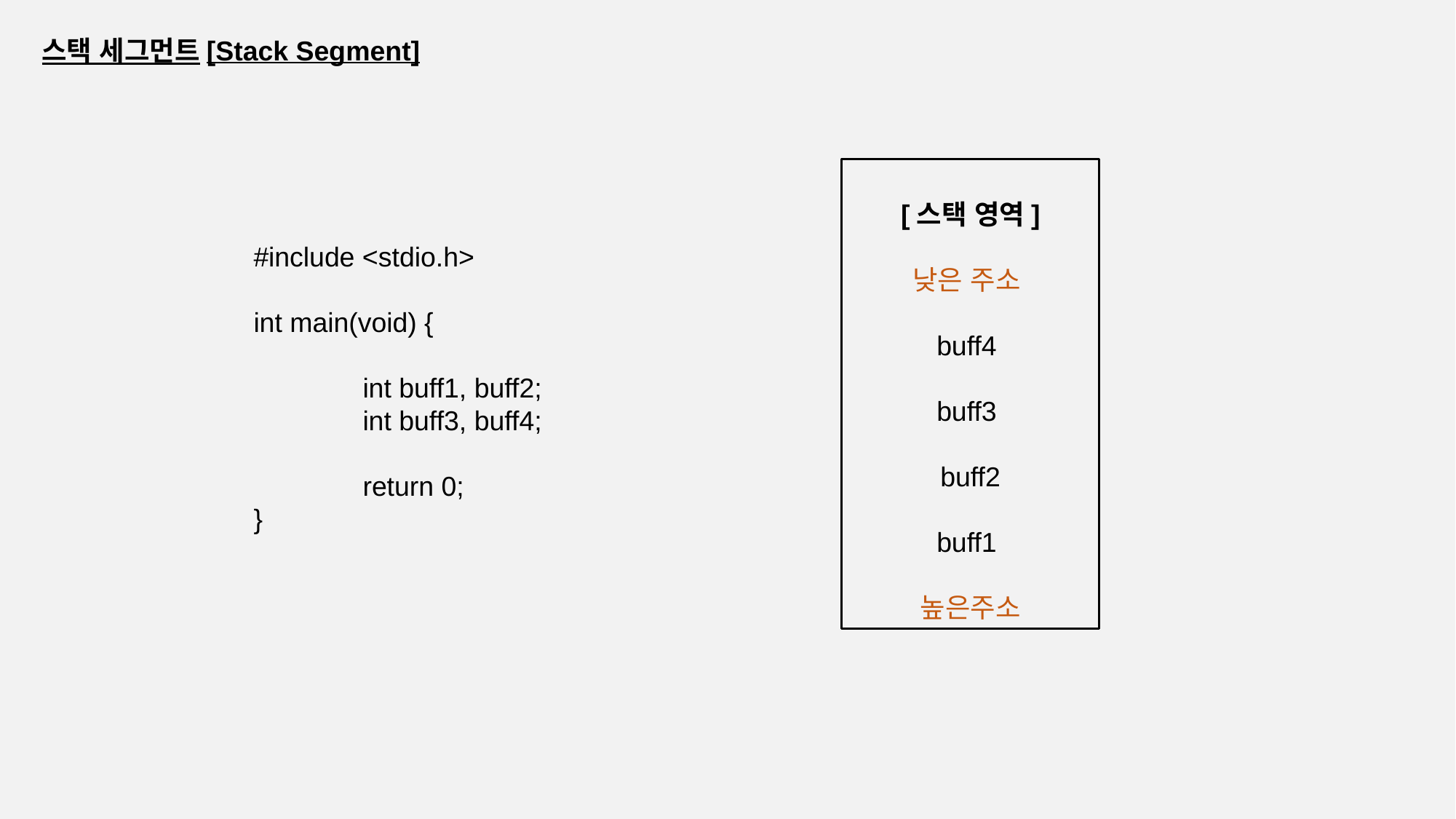

스택 세그먼트[Stack Segment]

[스택 영역]

낮은 주소

buff4

buff3

buff2

buff1

높은주소

#include <stdio.h>

int main(void) {

	int buff1, buff2;
	int buff3, buff4;

	return 0;
}